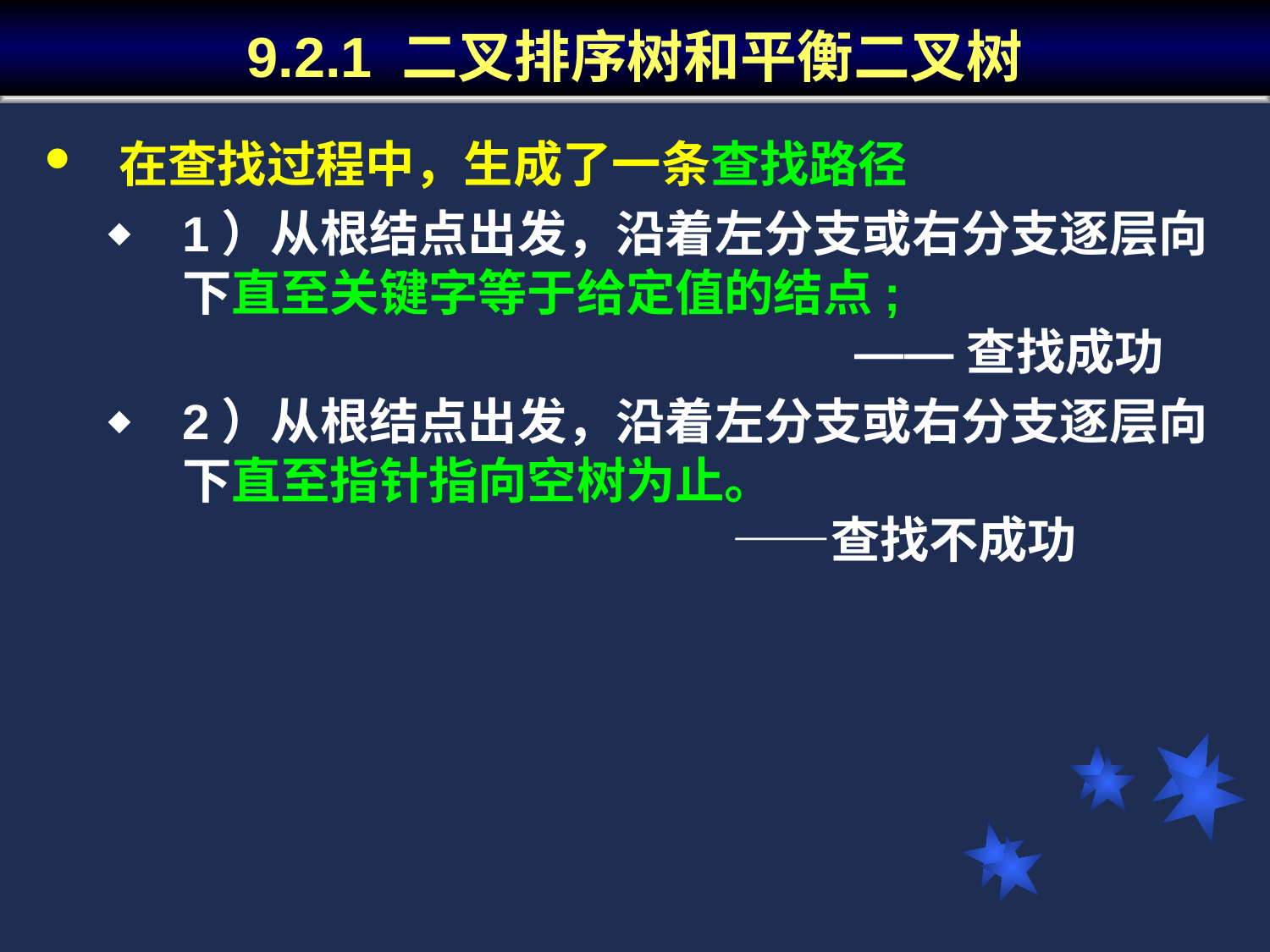

# 9.2.1 二叉排序树和平衡二叉树
在查找过程中，生成了一条查找路径
1）从根结点出发，沿着左分支或右分支逐层向下直至关键字等于给定值的结点;
                                                 ——查找成功
2）从根结点出发，沿着左分支或右分支逐层向下直至指针指向空树为止。
                                                 ——查找不成功